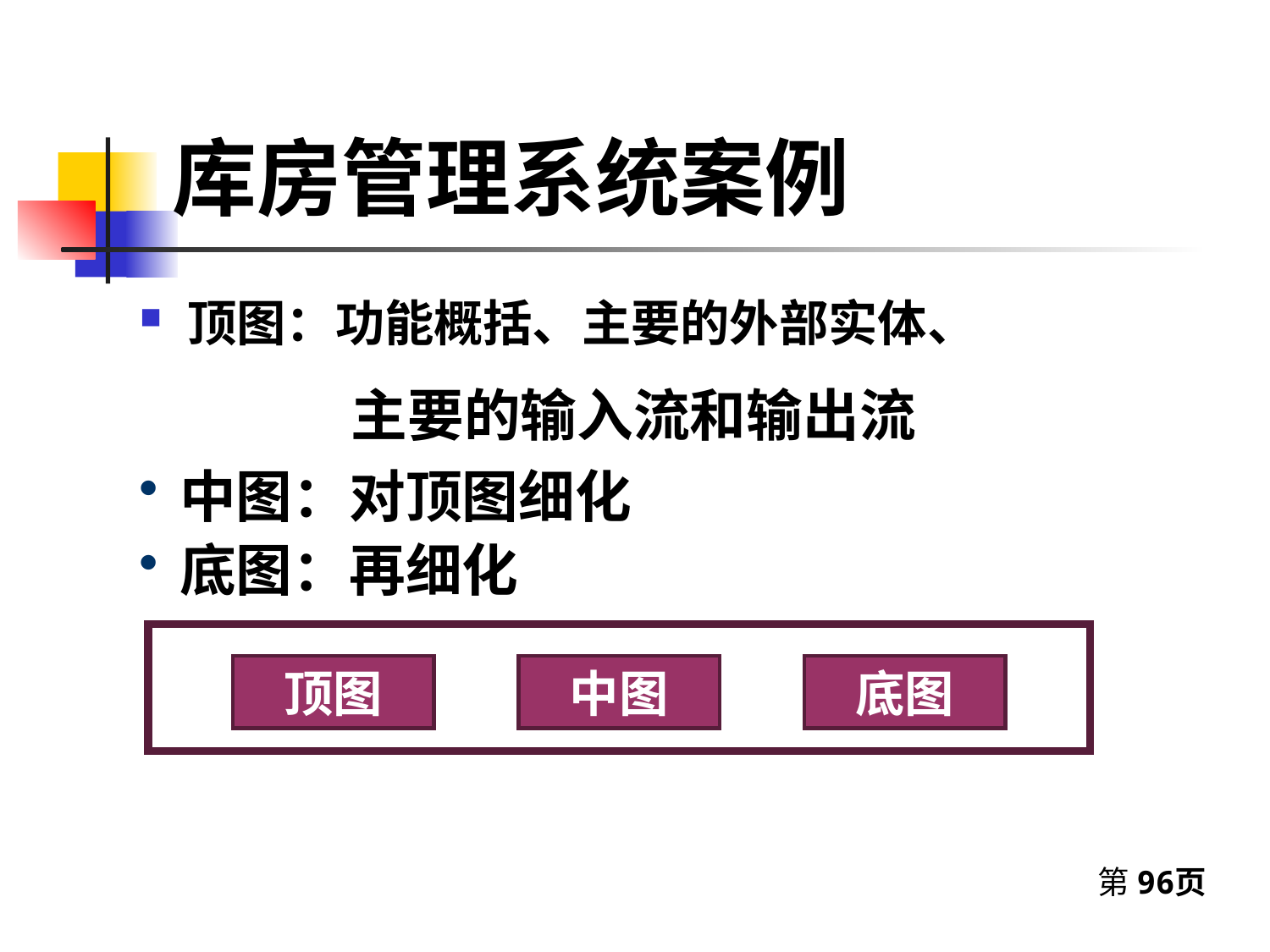

# 库房管理系统案例
顶图：功能概括、主要的外部实体、
主要的输入流和输出流
中图：对顶图细化
底图：再细化

顶图
中图
底图